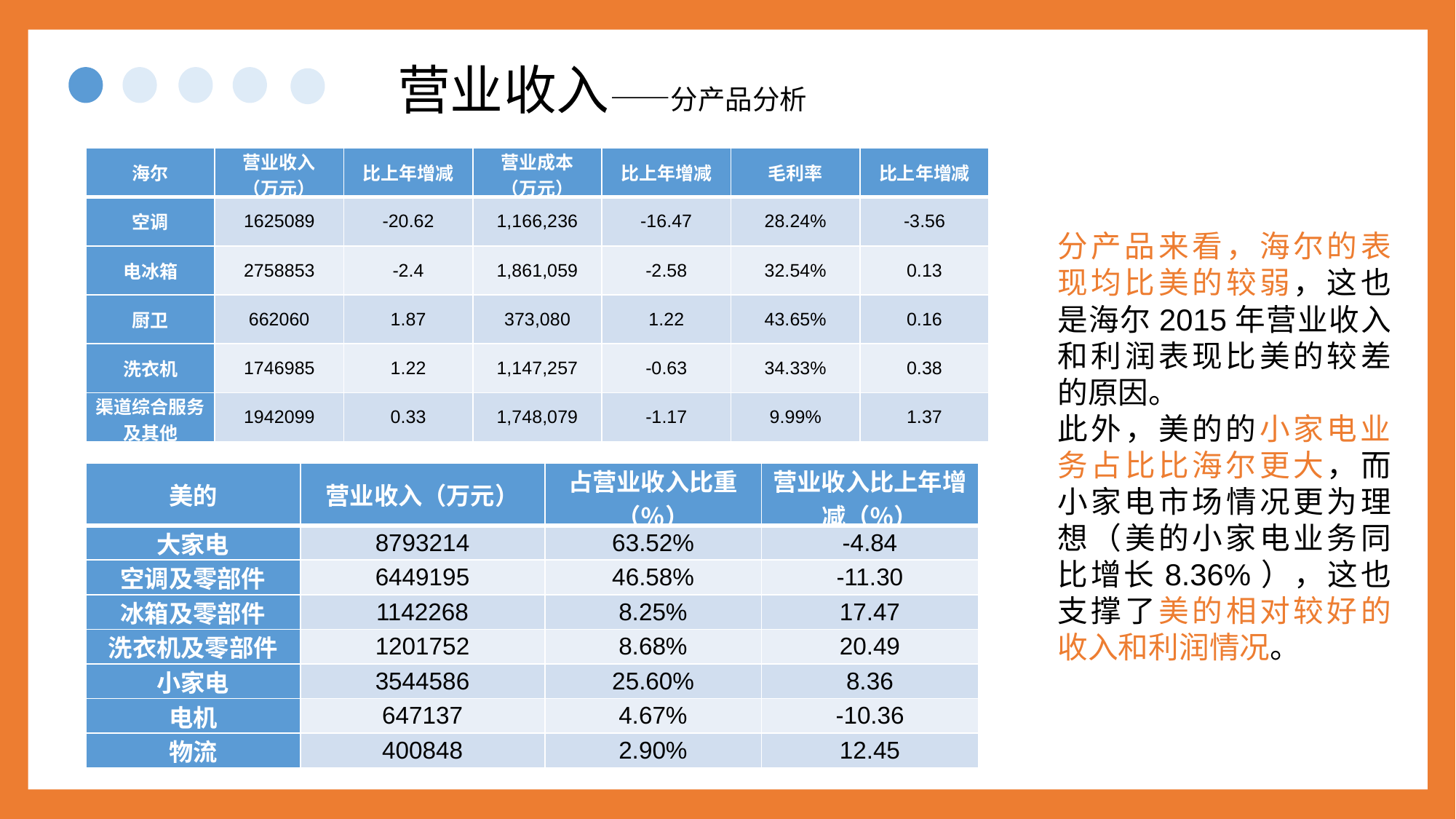

营业收入——分产品分析

| 海尔 | 营业收入 （万元） | 比上年增减 | 营业成本 （万元） | 比上年增减 | 毛利率 | 比上年增减 |
| --- | --- | --- | --- | --- | --- | --- |
| 空调 | 1625089 | -20.62 | 1,166,236 | -16.47 | 28.24% | -3.56 |
| 电冰箱 | 2758853 | -2.4 | 1,861,059 | -2.58 | 32.54% | 0.13 |
| 厨卫 | 662060 | 1.87 | 373,080 | 1.22 | 43.65% | 0.16 |
| 洗衣机 | 1746985 | 1.22 | 1,147,257 | -0.63 | 34.33% | 0.38 |
| 渠道综合服务 及其他 | 1942099 | 0.33 | 1,748,079 | -1.17 | 9.99% | 1.37 |
分产品来看，海尔的表现均比美的较弱，这也是海尔2015年营业收入和利润表现比美的较差的原因。
此外，美的的小家电业务占比比海尔更大，而小家电市场情况更为理想（美的小家电业务同比增长8.36%），这也支撑了美的相对较好的收入和利润情况。
| 美的 | 营业收入（万元） | 占营业收入比重（％） | 营业收入比上年增减（％） |
| --- | --- | --- | --- |
| 大家电 | 8793214 | 63.52% | -4.84 |
| 空调及零部件 | 6449195 | 46.58% | -11.30 |
| 冰箱及零部件 | 1142268 | 8.25% | 17.47 |
| 洗衣机及零部件 | 1201752 | 8.68% | 20.49 |
| 小家电 | 3544586 | 25.60% | 8.36 |
| 电机 | 647137 | 4.67% | -10.36 |
| 物流 | 400848 | 2.90% | 12.45 |